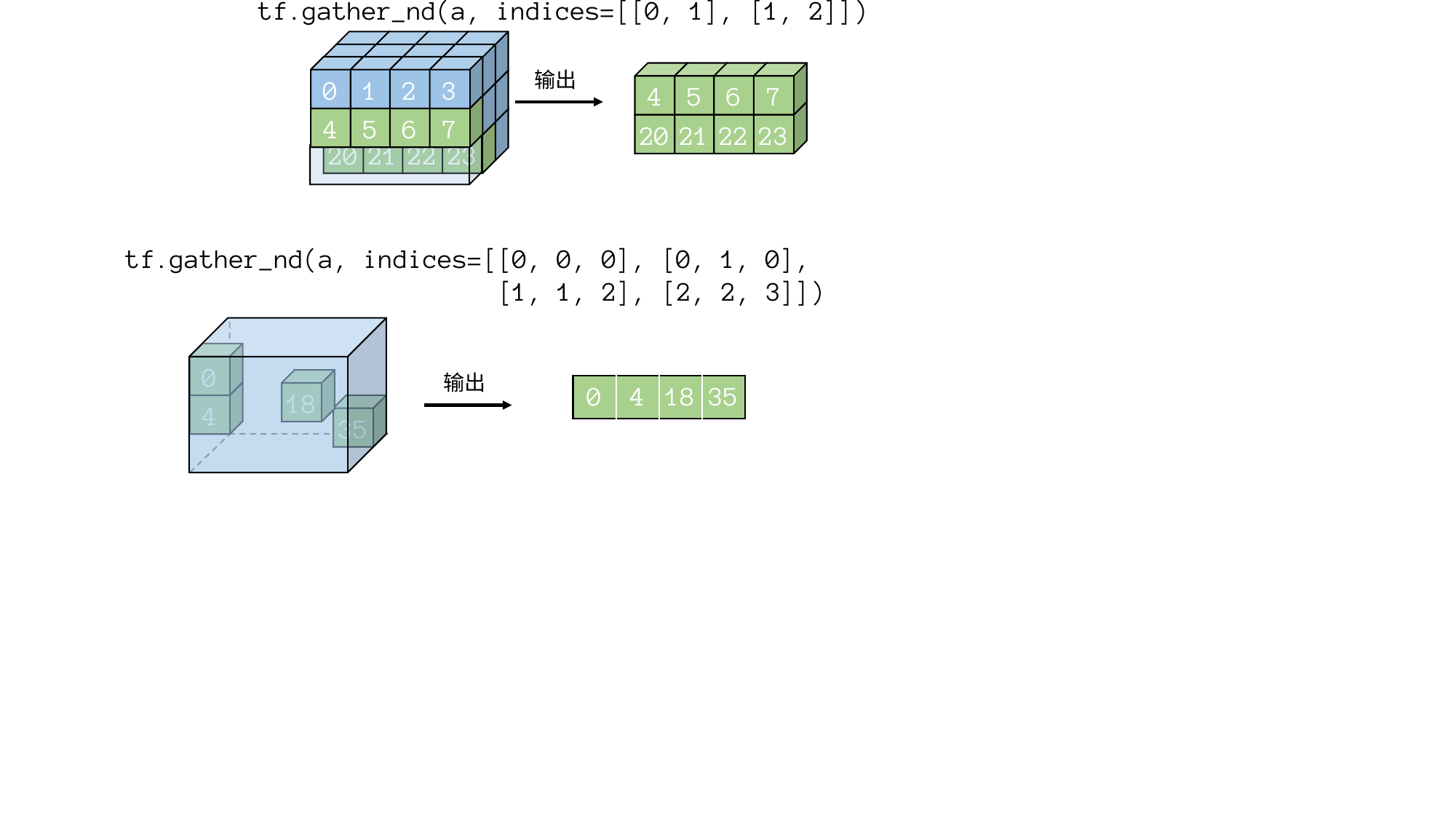

tf.gather_nd(a, indices=[[0, 1], [1, 2]])
24
25
26
27
12
13
14
15
0
1
2
3
输出
4
5
6
7
28
29
30
31
16
17
18
19
4
5
6
7
20
21
22
23
32
33
34
35
20
21
22
23

tf.gather_nd(a, indices=[[0, 0, 0], [0, 1, 0],
                          [1, 1, 2], [2, 2, 3]])

0
输出
18
| 0 | 4 | 18 | 35 |
| --- | --- | --- | --- |
4
35